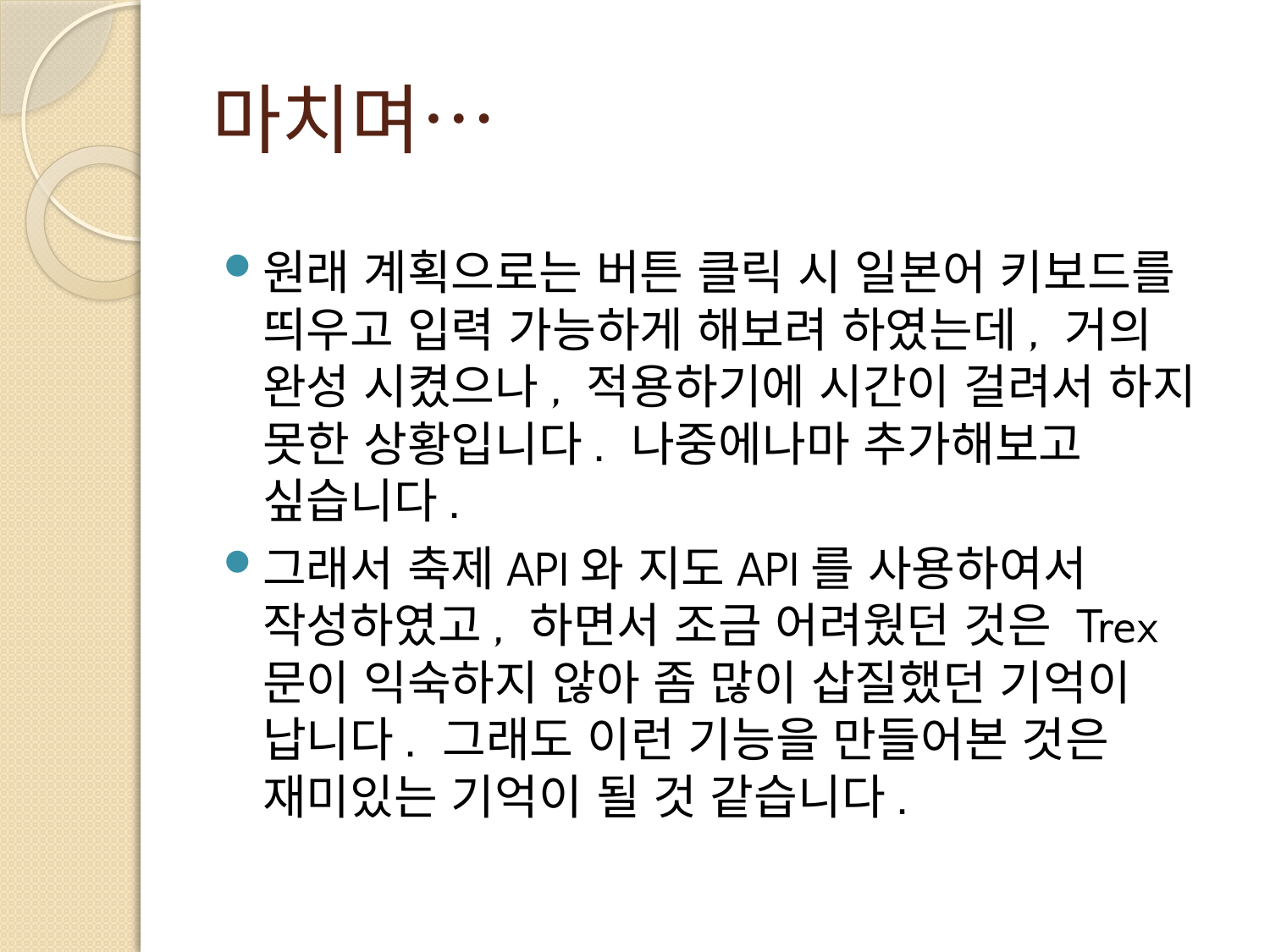

# 마치며…
원래 계획으로는 버튼 클릭 시 일본어 키보드를 띄우고 입력 가능하게 해보려 하였는데, 거의 완성 시켰으나, 적용하기에 시간이 걸려서 하지 못한 상황입니다. 나중에나마 추가해보고 싶습니다.
그래서 축제API와 지도API를 사용하여서 작성하였고, 하면서 조금 어려웠던 것은 Trex문이 익숙하지 않아 좀 많이 삽질했던 기억이 납니다. 그래도 이런 기능을 만들어본 것은 재미있는 기억이 될 것 같습니다.